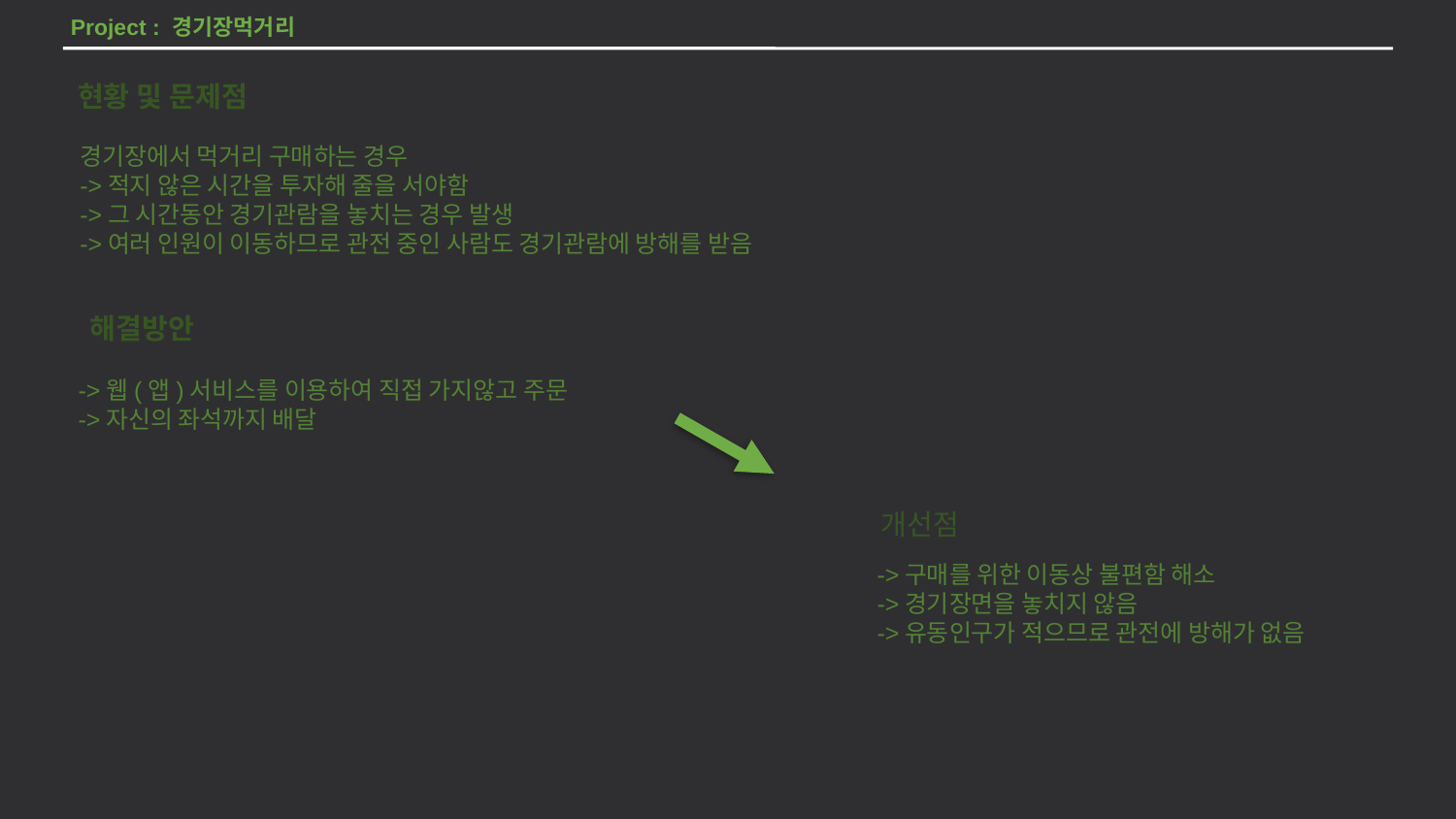

Project : 경기장먹거리
현황 및 문제점
경기장에서 먹거리 구매하는 경우
->적지 않은 시간을 투자해 줄을 서야함
->그 시간동안 경기관람을 놓치는 경우 발생
->여러 인원이 이동하므로 관전 중인 사람도 경기관람에 방해를 받음
해결방안
->웹(앱)서비스를 이용하여 직접 가지않고 주문
->자신의 좌석까지 배달

개선점
->구매를 위한 이동상 불편함 해소
->경기장면을 놓치지 않음
->유동인구가 적으므로 관전에 방해가 없음